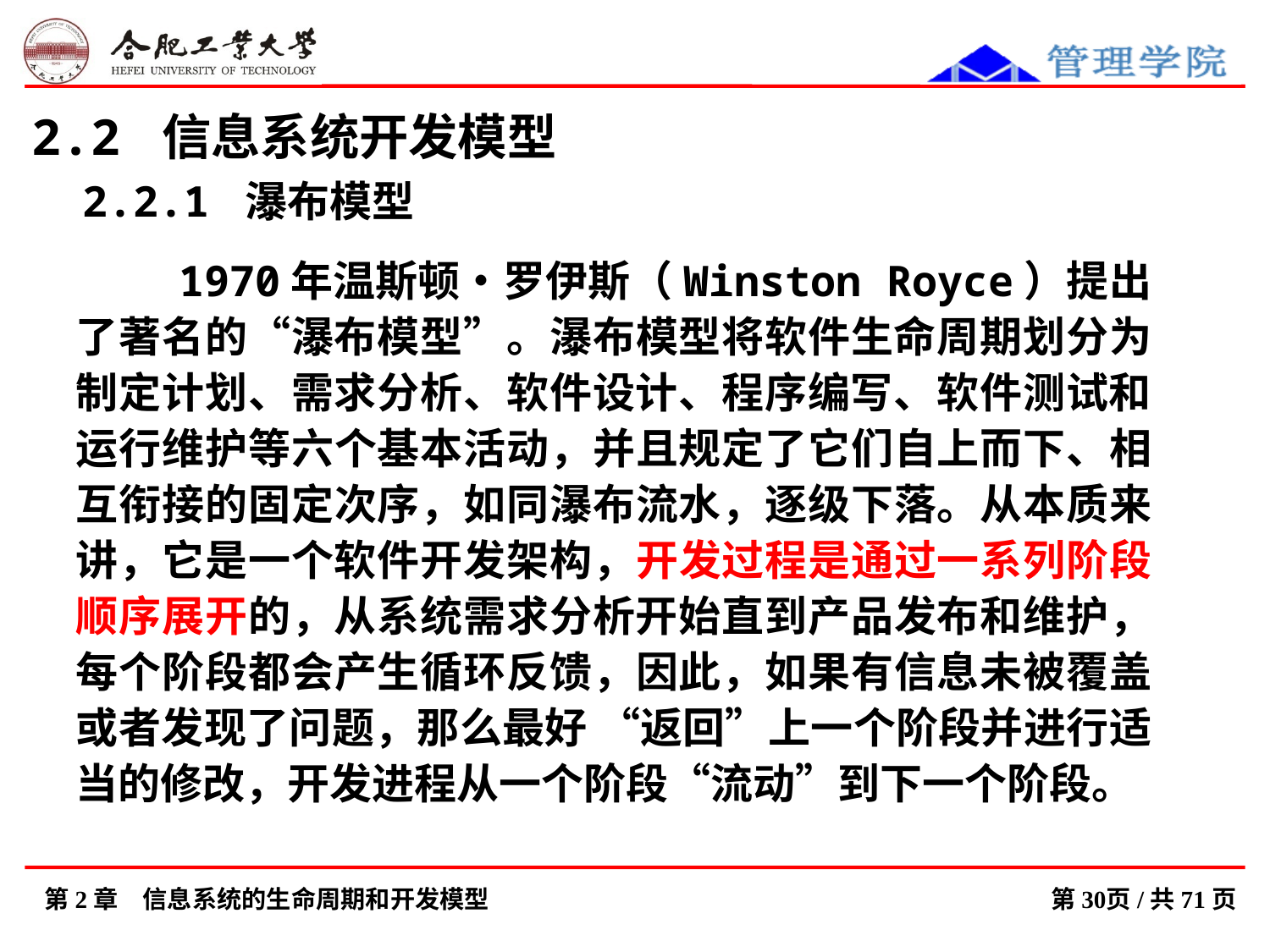

2.2 信息系统开发模型
  2.2.1 瀑布模型
    1970年温斯顿•罗伊斯（Winston Royce）提出了著名的“瀑布模型”。瀑布模型将软件生命周期划分为制定计划、需求分析、软件设计、程序编写、软件测试和运行维护等六个基本活动，并且规定了它们自上而下、相互衔接的固定次序，如同瀑布流水，逐级下落。从本质来讲，它是一个软件开发架构，开发过程是通过一系列阶段顺序展开的，从系统需求分析开始直到产品发布和维护，每个阶段都会产生循环反馈，因此，如果有信息未被覆盖或者发现了问题，那么最好 “返回”上一个阶段并进行适当的修改，开发进程从一个阶段“流动”到下一个阶段。
第2章　信息系统的生命周期和开发模型